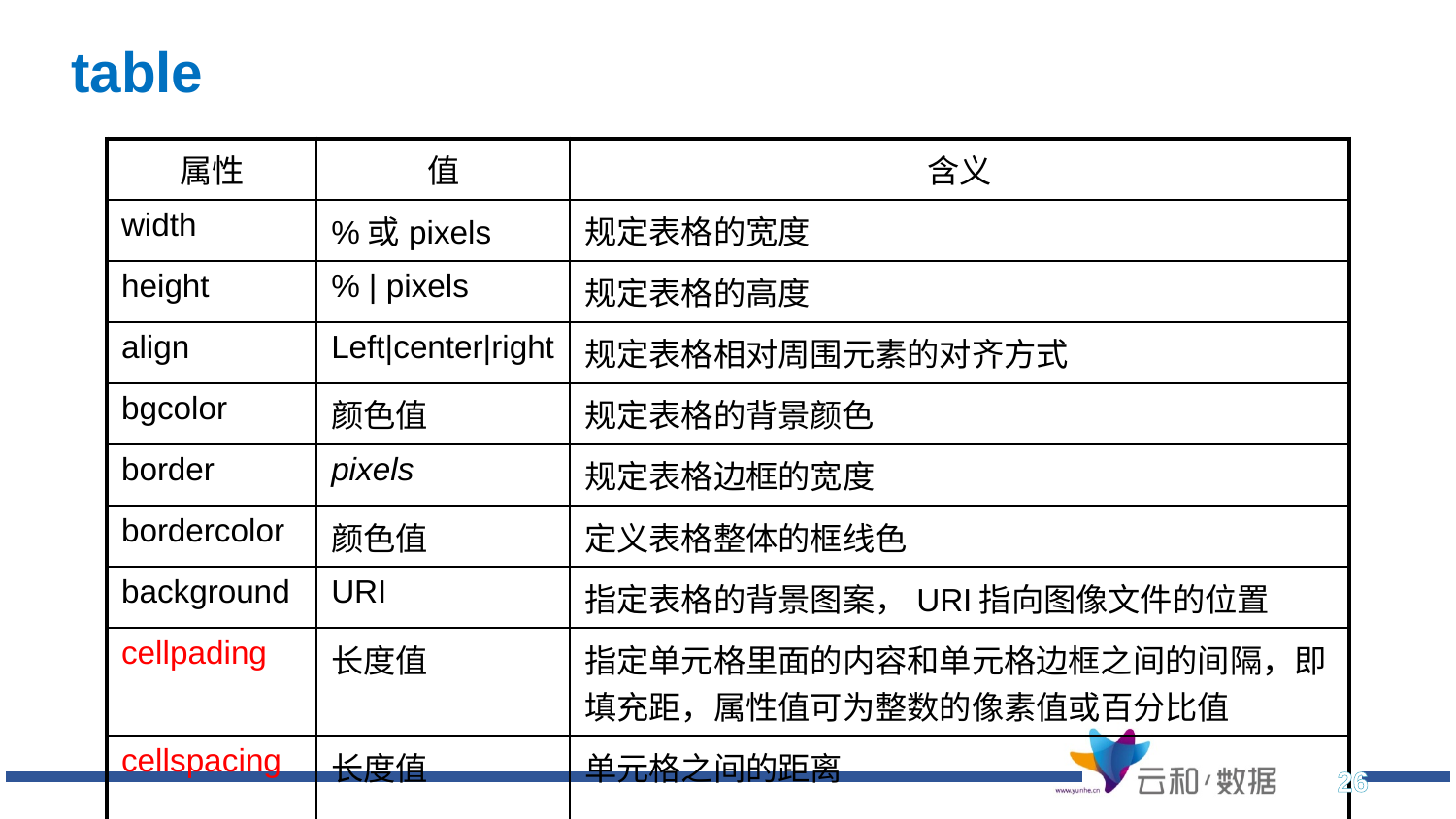

# table
| 属性 | 值 | 含义 |
| --- | --- | --- |
| width | %或pixels | 规定表格的宽度 |
| height | % | pixels | 规定表格的高度 |
| align | Left|center|right | 规定表格相对周围元素的对齐方式 |
| bgcolor | 颜色值 | 规定表格的背景颜色 |
| border | pixels | 规定表格边框的宽度 |
| bordercolor | 颜色值 | 定义表格整体的框线色 |
| background | URI | 指定表格的背景图案，URI指向图像文件的位置 |
| cellpading | 长度值 | 指定单元格里面的内容和单元格边框之间的间隔，即填充距，属性值可为整数的像素值或百分比值 |
| cellspacing | 长度值 | 单元格之间的距离 |
26